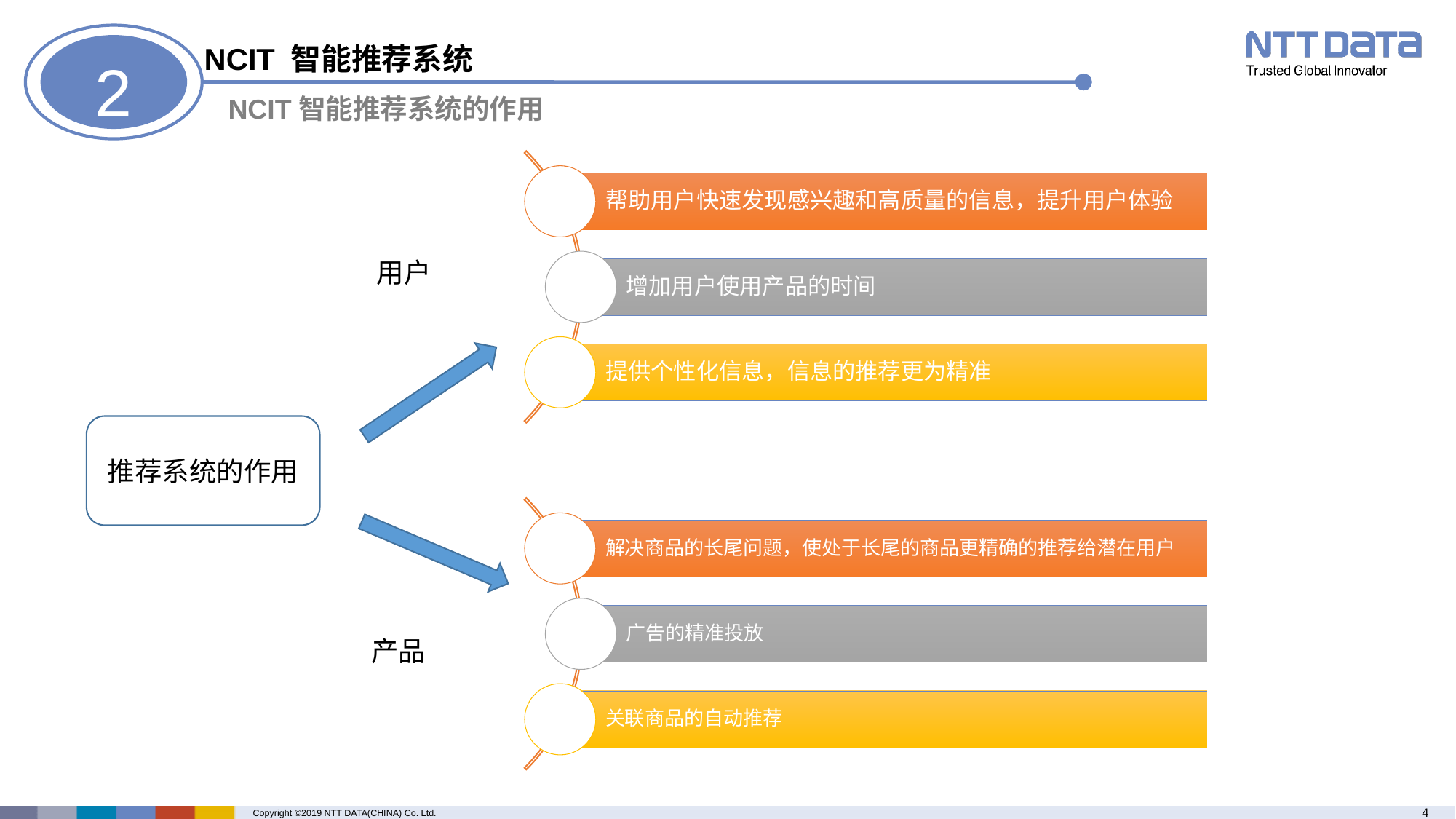

NCIT 智能推荐系统
2
NCIT智能推荐系统的作用
帮助用户快速发现感兴趣和高质量的信息，提升用户体验
增加用户使用产品的时间
提供个性化信息，信息的推荐更为精准

用户

推荐系统的作用
解决商品的长尾问题，使处于长尾的商品更精确的推荐给潜在用户
广告的精准投放
关联商品的自动推荐

产品